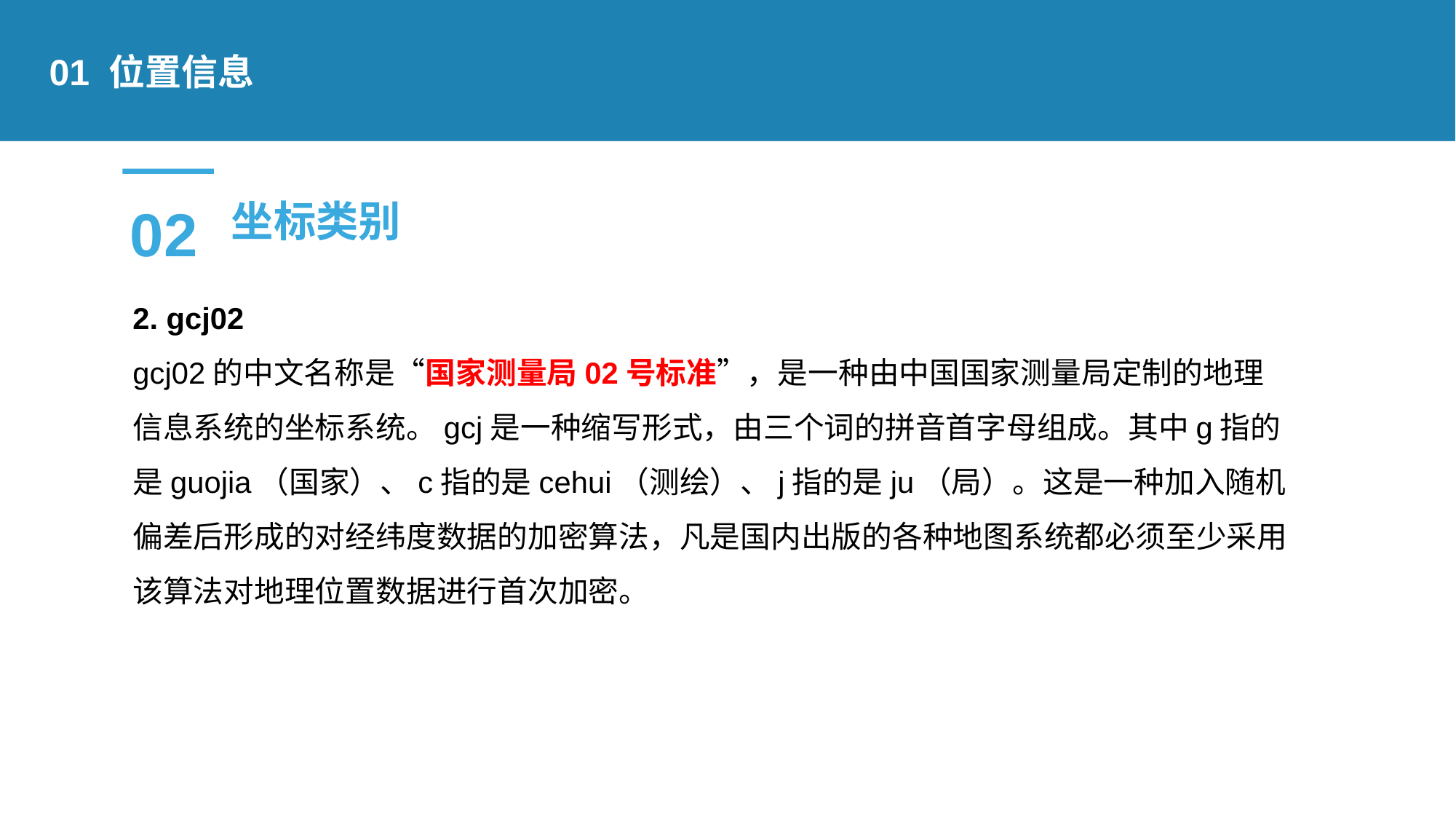

01 位置信息
02

坐标类别
2. gcj02
gcj02的中文名称是“国家测量局02号标准”，是一种由中国国家测量局定制的地理信息系统的坐标系统。gcj是一种缩写形式，由三个词的拼音首字母组成。其中g指的是guojia（国家）、c指的是cehui（测绘）、j指的是ju（局）。这是一种加入随机偏差后形成的对经纬度数据的加密算法，凡是国内出版的各种地图系统都必须至少采用该算法对地理位置数据进行首次加密。